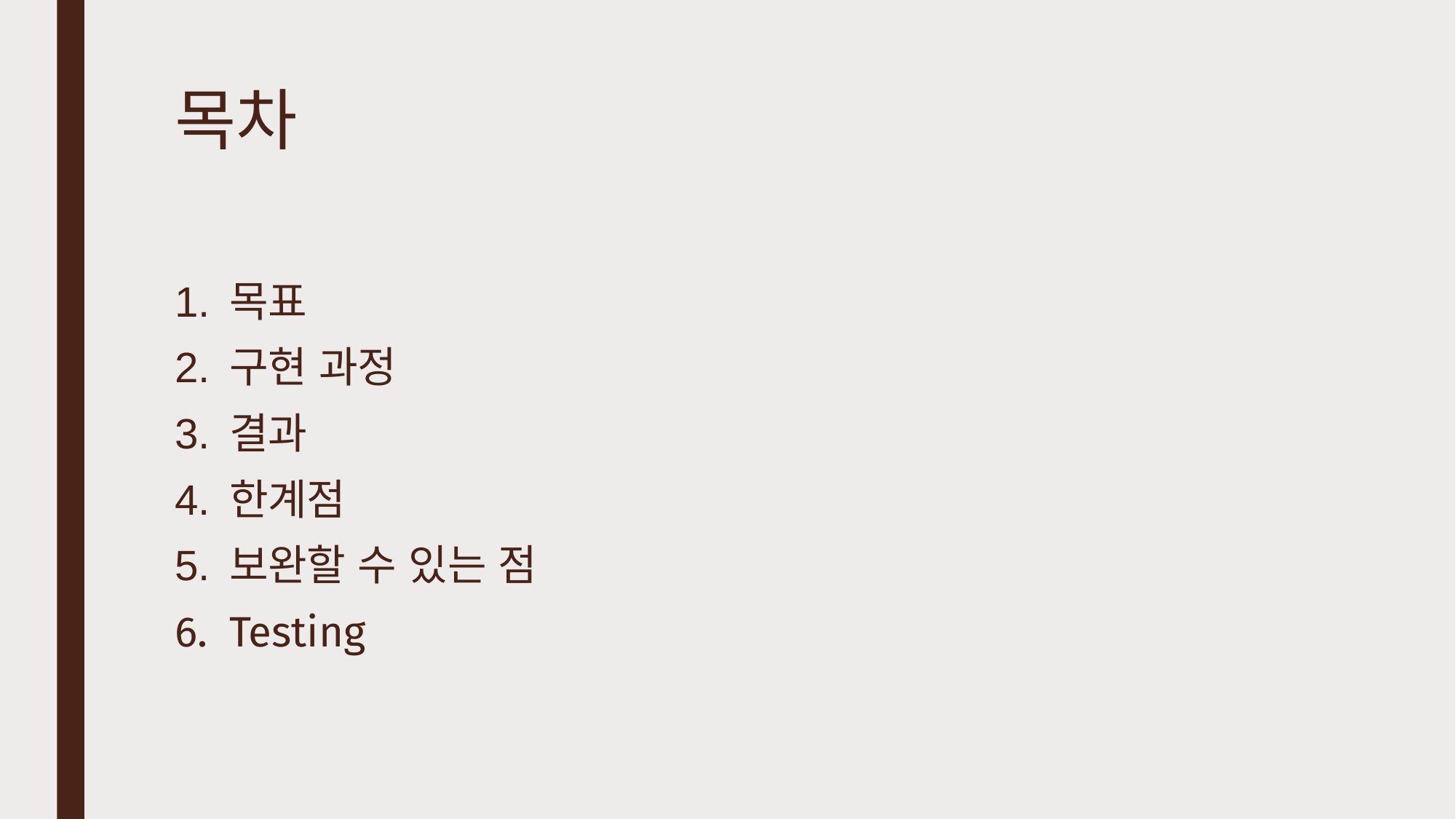

# 목차
목표
구현 과정
결과
한계점
보완할 수 있는 점
Testing